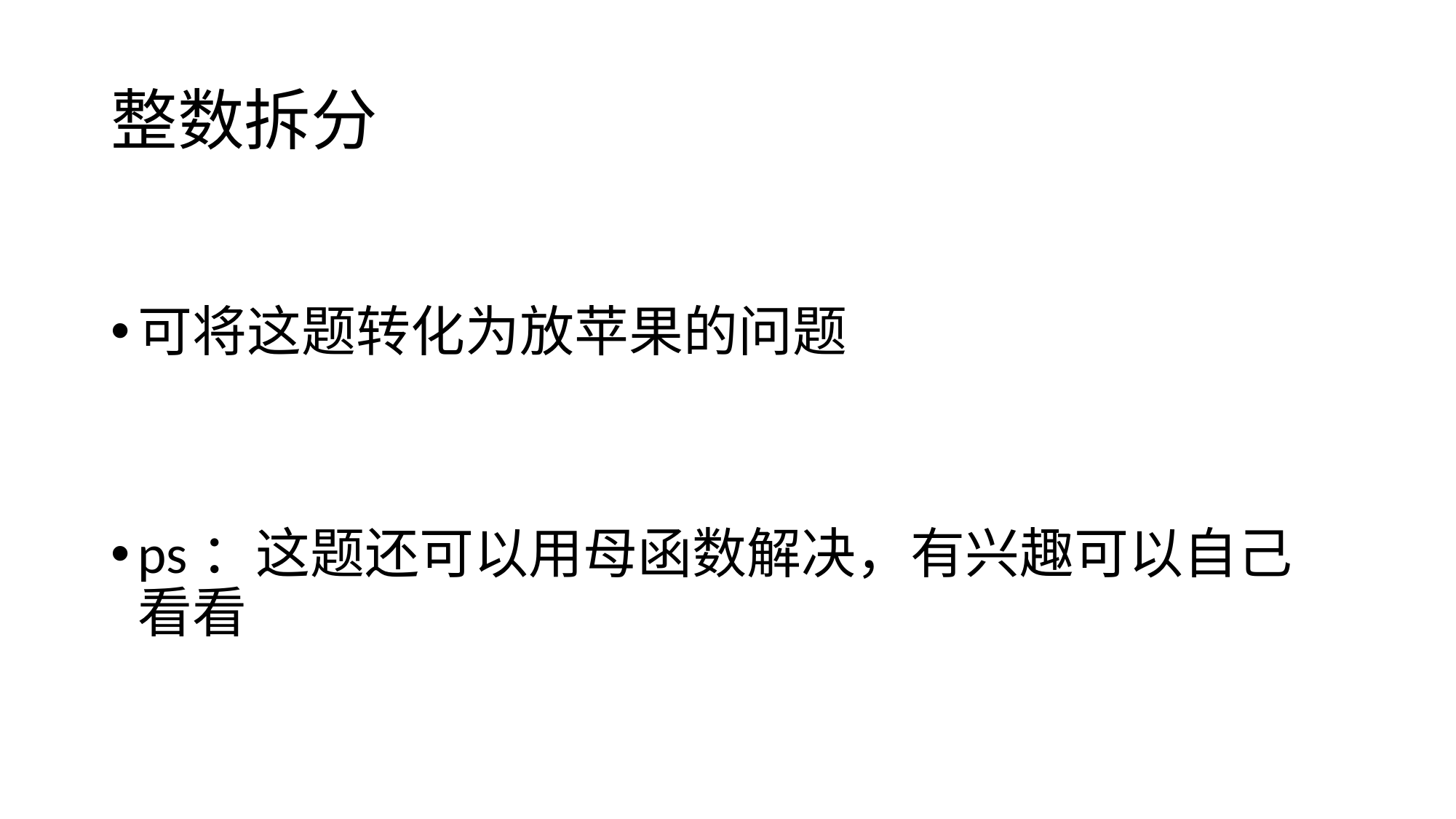

# 整数拆分

可将这题转化为放苹果的问题

ps：这题还可以用母函数解决，有兴趣可以自己看看